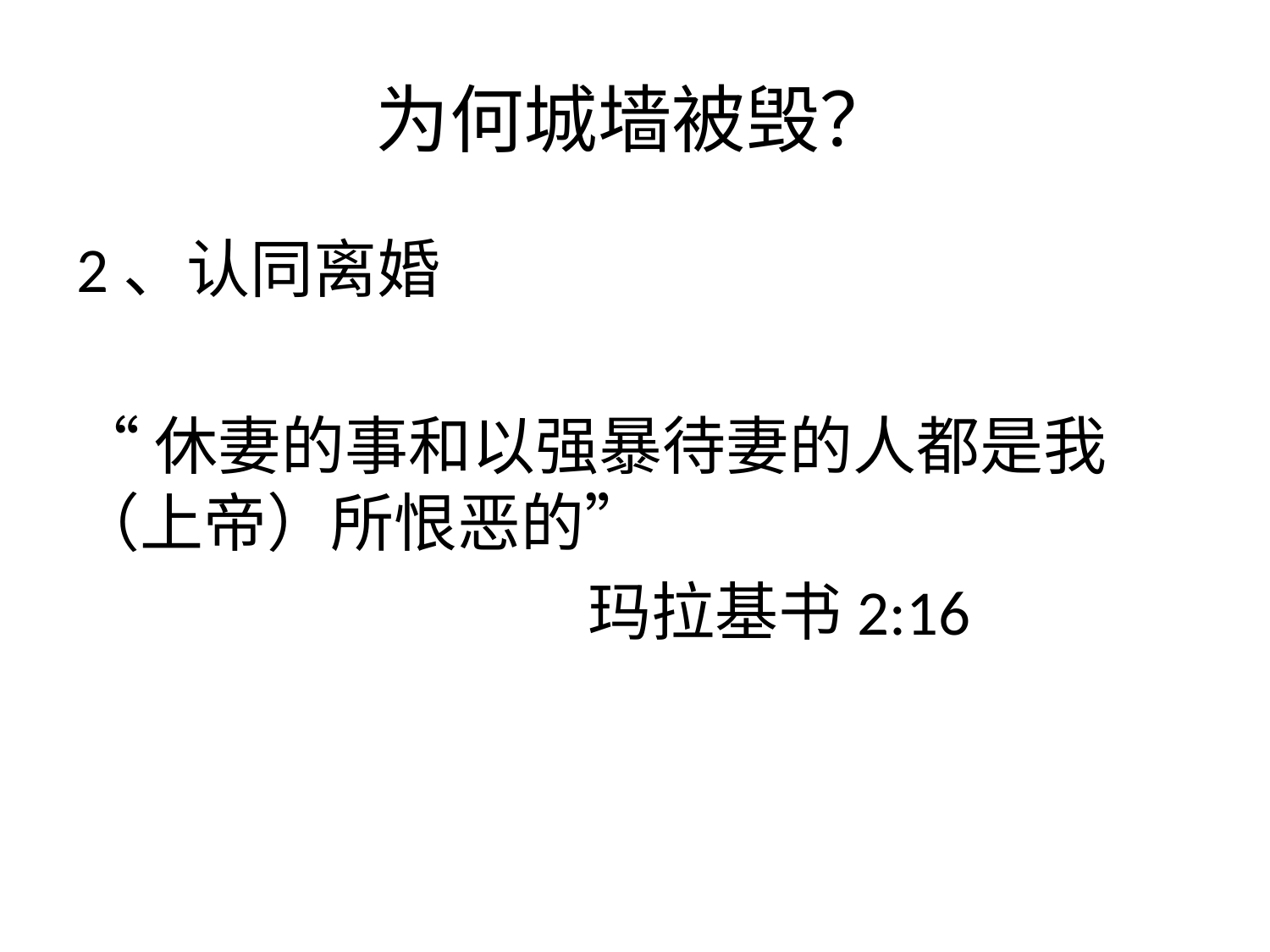

# 为何城墙被毁？
2、认同离婚

“休妻的事和以强暴待妻的人都是我（上帝）所恨恶的”
                                   玛拉基书2:16